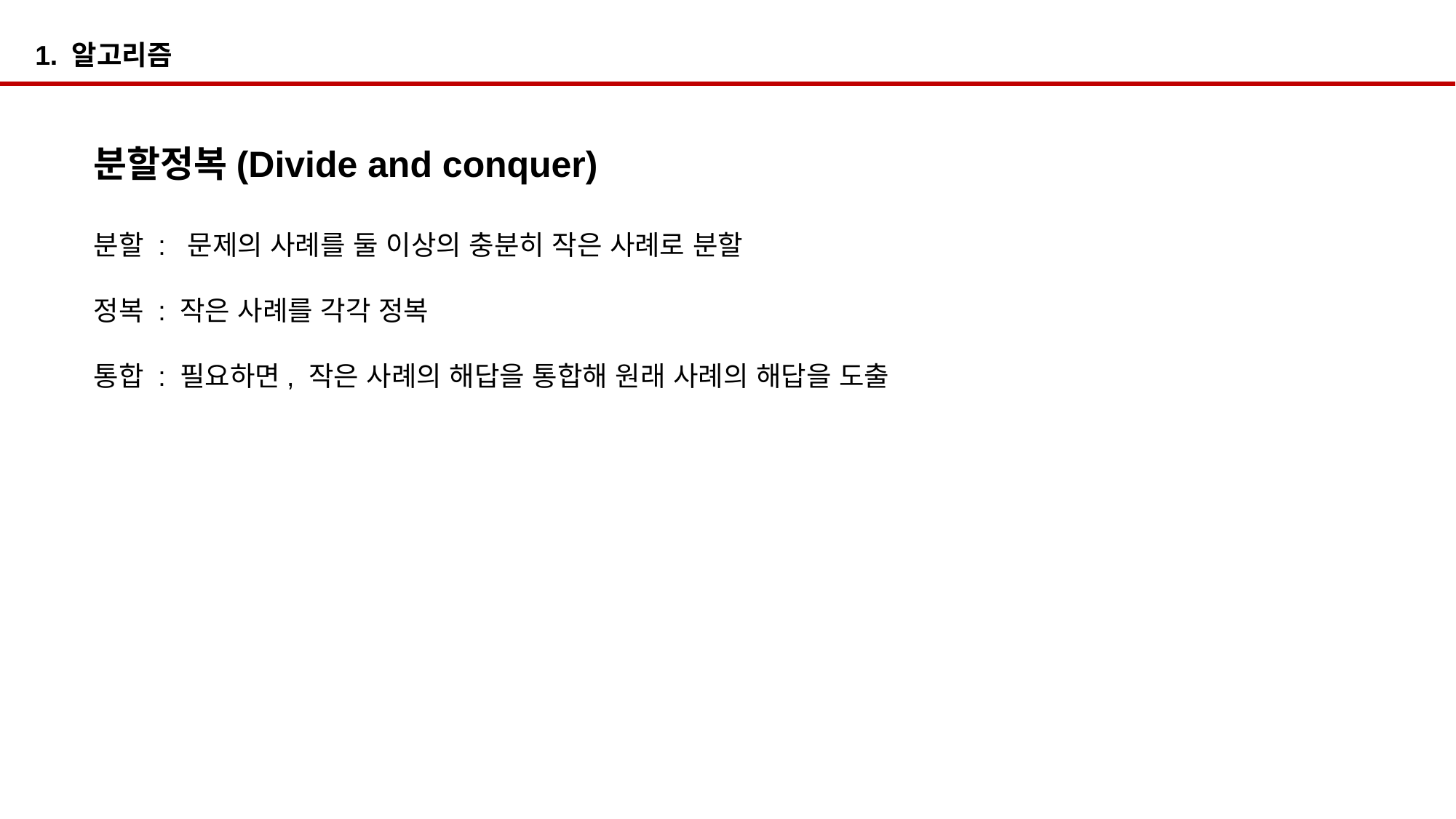

1. 알고리즘
분할정복(Divide and conquer)

분할 :  문제의 사례를 둘 이상의 충분히 작은 사례로 분할

정복 : 작은 사례를 각각 정복

통합 : 필요하면, 작은 사례의 해답을 통합해 원래 사례의 해답을 도출